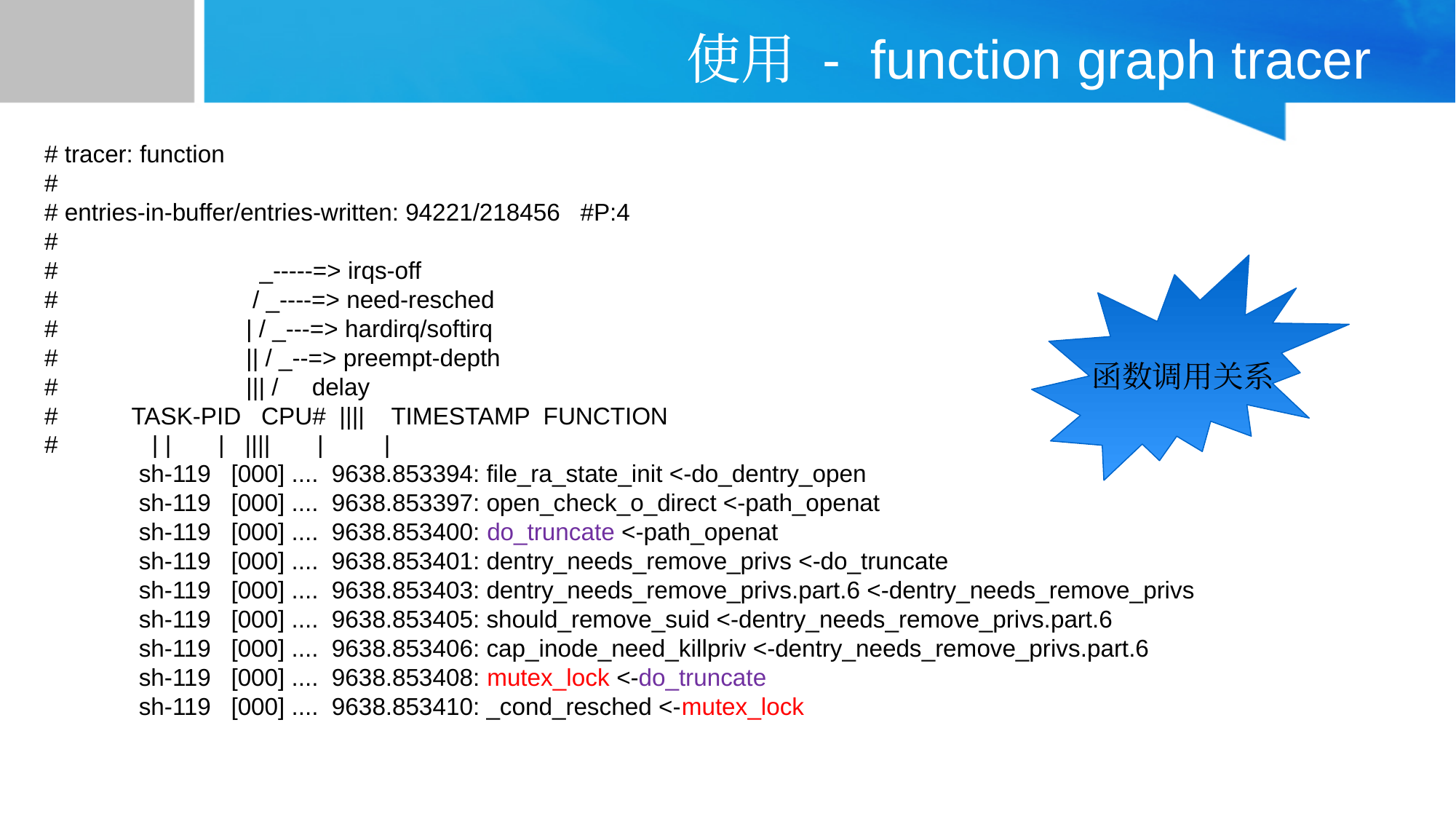

# 使用 -  function graph tracer
# tracer: function
#
# entries-in-buffer/entries-written: 94221/218456   #P:4
#
#                              _-----=> irqs-off
#                             / _----=> need-resched
#                            | / _---=> hardirq/softirq
#                            || / _--=> preempt-depth
#                            ||| /     delay
#           TASK-PID   CPU#  ||||    TIMESTAMP  FUNCTION
#              | |       |   ||||       |         |
              sh-119   [000] ....  9638.853394: file_ra_state_init <-do_dentry_open
              sh-119   [000] ....  9638.853397: open_check_o_direct <-path_openat
              sh-119   [000] ....  9638.853400: do_truncate <-path_openat
              sh-119   [000] ....  9638.853401: dentry_needs_remove_privs <-do_truncate
              sh-119   [000] ....  9638.853403: dentry_needs_remove_privs.part.6 <-dentry_needs_remove_privs
              sh-119   [000] ....  9638.853405: should_remove_suid <-dentry_needs_remove_privs.part.6
              sh-119   [000] ....  9638.853406: cap_inode_need_killpriv <-dentry_needs_remove_privs.part.6
              sh-119   [000] ....  9638.853408: mutex_lock <-do_truncate
              sh-119   [000] ....  9638.853410: _cond_resched <-mutex_lock

函数调用关系